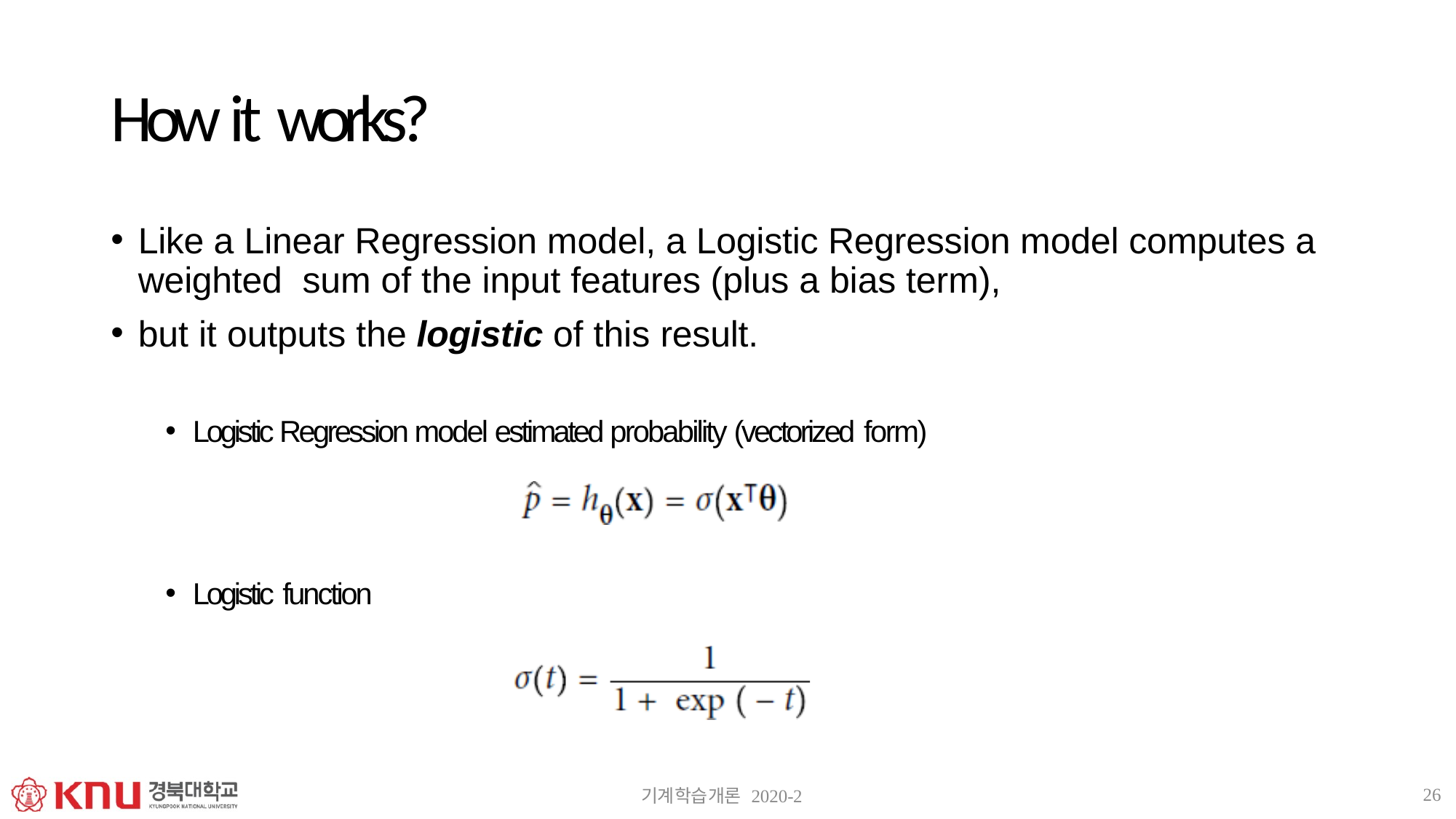

# How it works?
Like a Linear Regression model, a Logistic Regression model computes a weighted  sum of the input features (plus a bias term),
but it outputs the logistic of this result.

Logistic Regression model estimated probability (vectorized form)

Logistic function

26
기계학습개론 2020-2